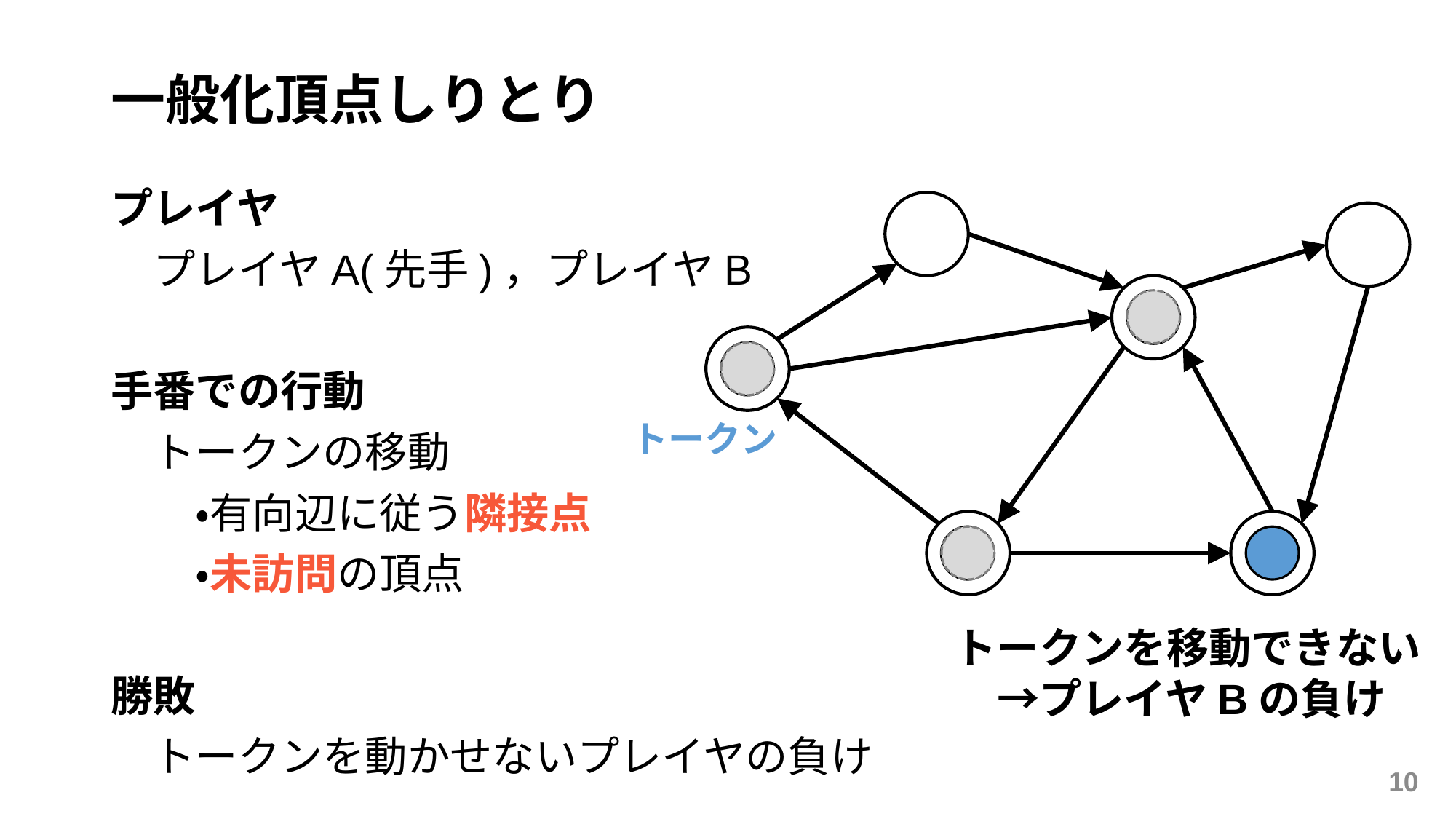

# 一般化頂点しりとり
プレイヤ
　プレイヤA(先手)，プレイヤB

手番での行動
　トークンの移動
　　・有向辺に従う隣接点
　　・未訪問の頂点

勝敗
　トークンを動かせないプレイヤの負け

トークン

トークンを移動できない
　→プレイヤBの負け
10